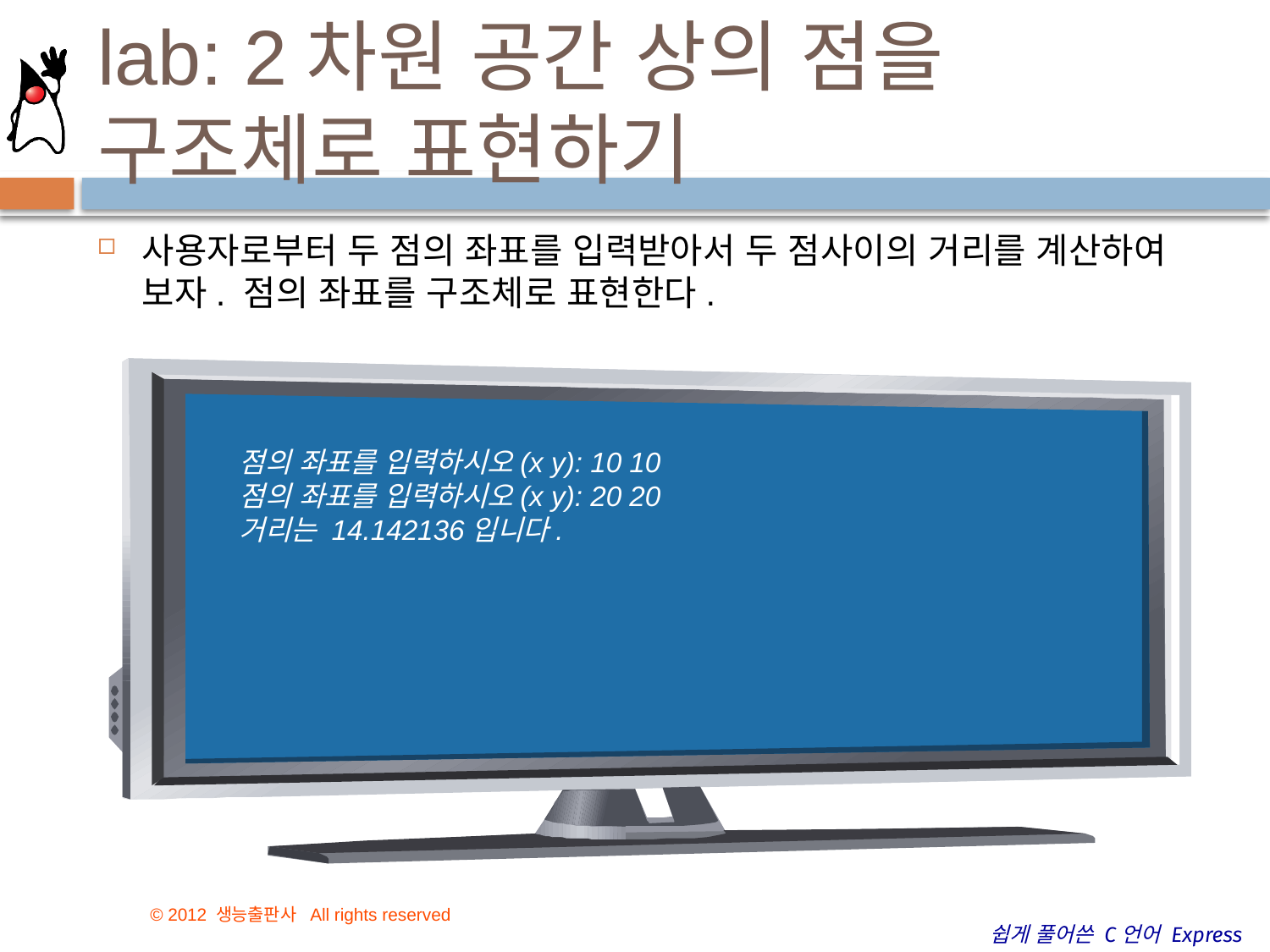

# lab: 2차원 공간 상의 점을 구조체로 표현하기
사용자로부터 두 점의 좌표를 입력받아서 두 점사이의 거리를 계산하여 보자. 점의 좌표를 구조체로 표현한다.

점의 좌표를 입력하시오(x y): 10 10
점의 좌표를 입력하시오(x y): 20 20
거리는 14.142136입니다.